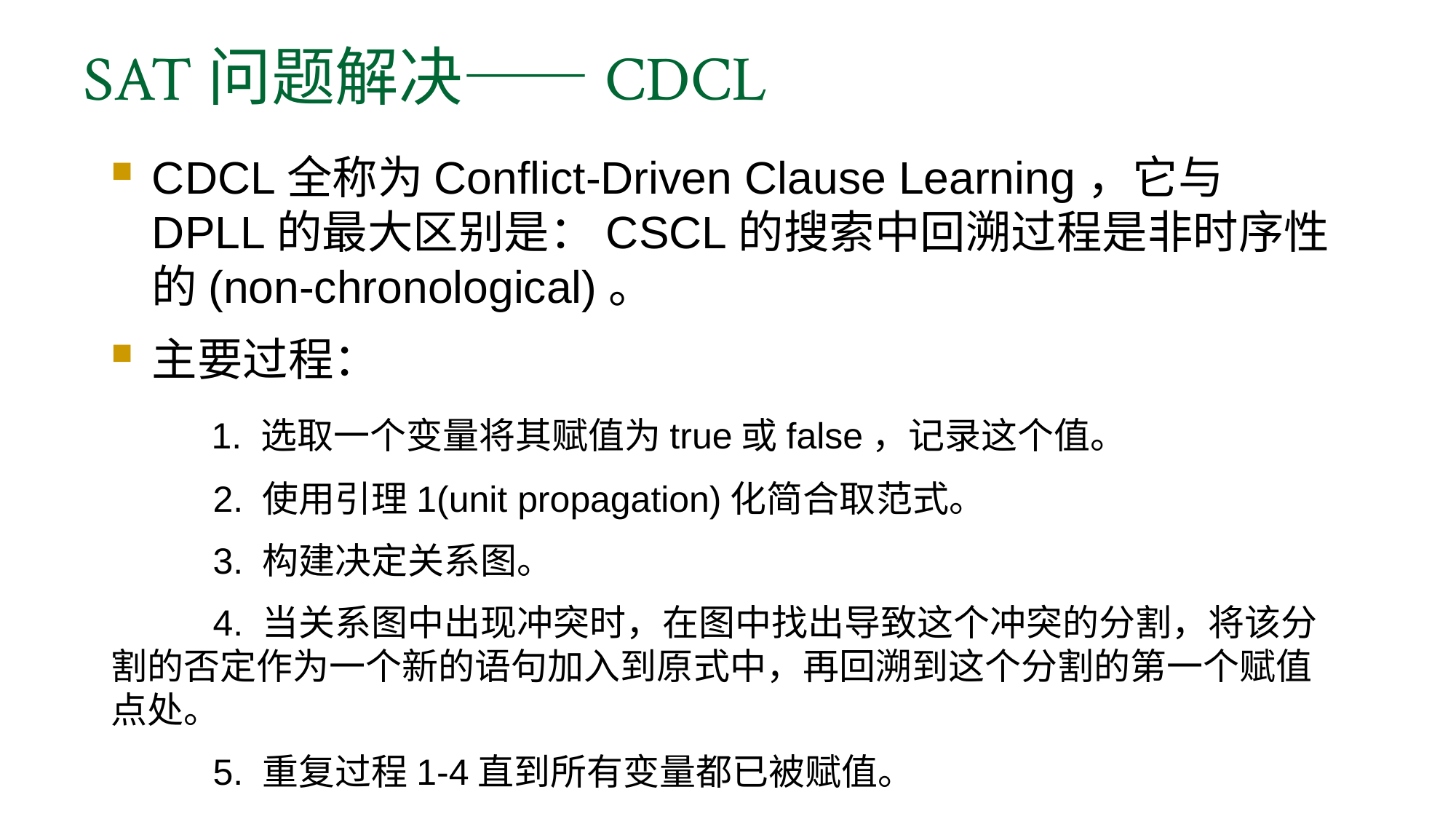

SAT问题解决——CDCL
CDCL全称为Conflict-Driven Clause Learning，它与DPLL的最大区别是：CSCL的搜索中回溯过程是非时序性的(non-chronological)。
主要过程：
        1. 选取一个变量将其赋值为true或false，记录这个值。
          2. 使用引理1(unit propagation)化简合取范式。
          3. 构建决定关系图。
          4. 当关系图中出现冲突时，在图中找出导致这个冲突的分割，将该分割的否定作为一个新的语句加入到原式中，再回溯到这个分割的第一个赋值点处。
          5. 重复过程1-4直到所有变量都已被赋值。